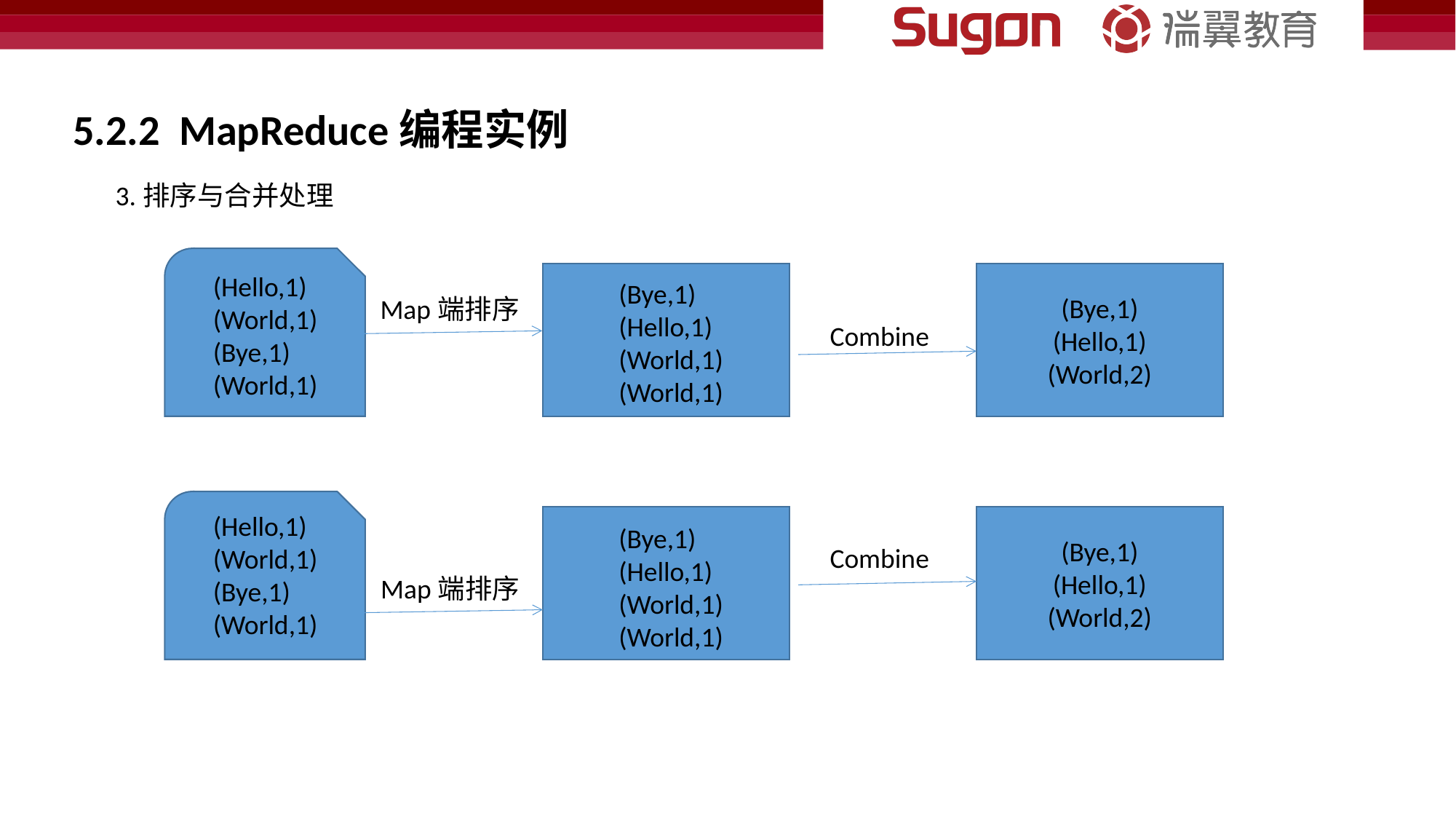

5.2.2  MapReduce编程实例
3.排序与合并处理

(Hello,1)
(World,1)
(Bye,1)
(World,1)

(Bye,1)
(Hello,1)
(World,2)
(Bye,1)
(Hello,1)
(World,1)
(World,1)
    Map端排序
Combine

(Hello,1)
(World,1)
(Bye,1)
(World,1)

(Bye,1)
(Hello,1)
(World,2)
(Bye,1)
(Hello,1)
(World,1)
(World,1)
Combine
    Map端排序